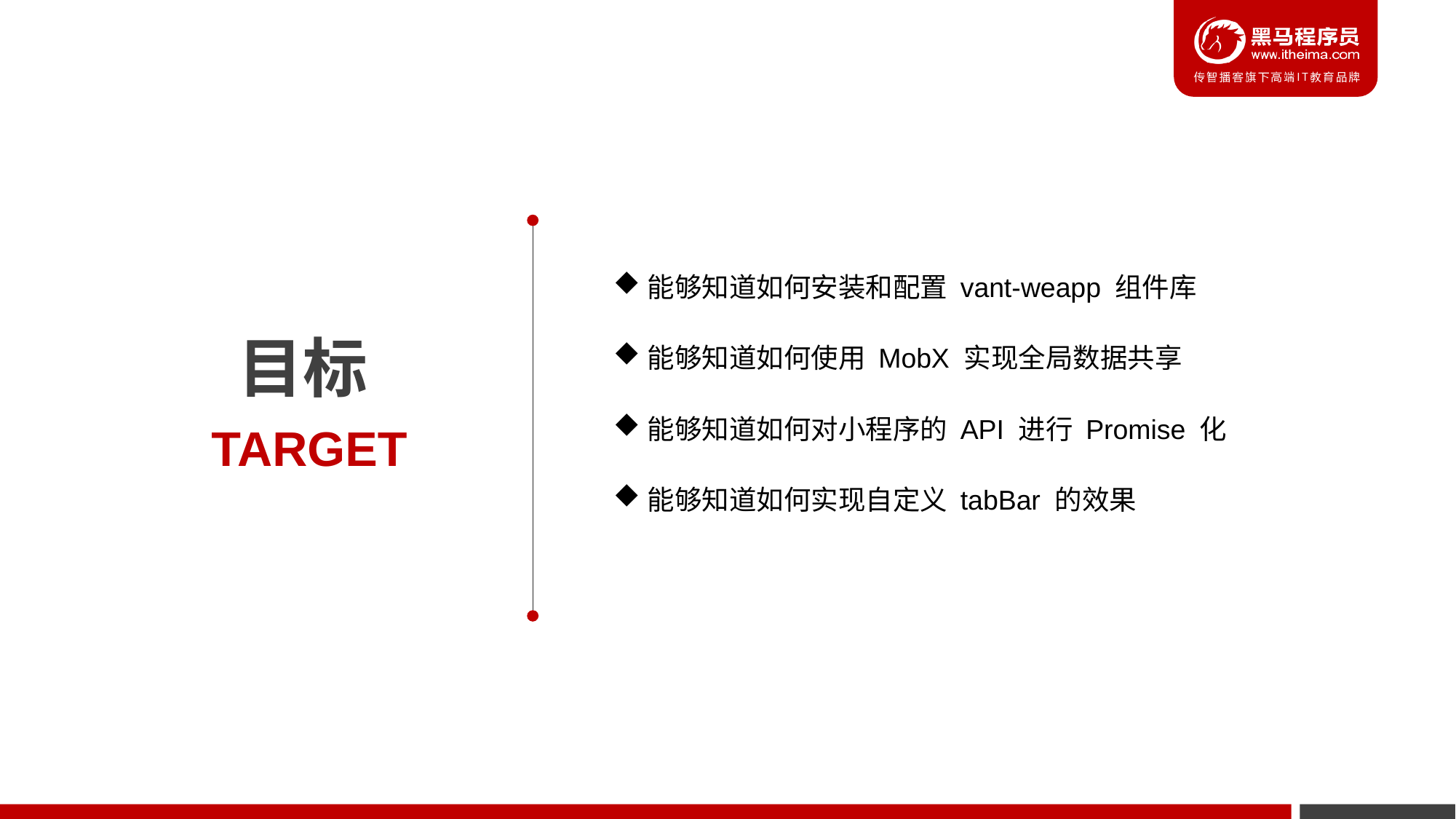

能够知道如何安装和配置 vant-weapp 组件库
能够知道如何使用 MobX 实现全局数据共享
能够知道如何对小程序的 API 进行 Promise 化
能够知道如何实现自定义 tabBar 的效果